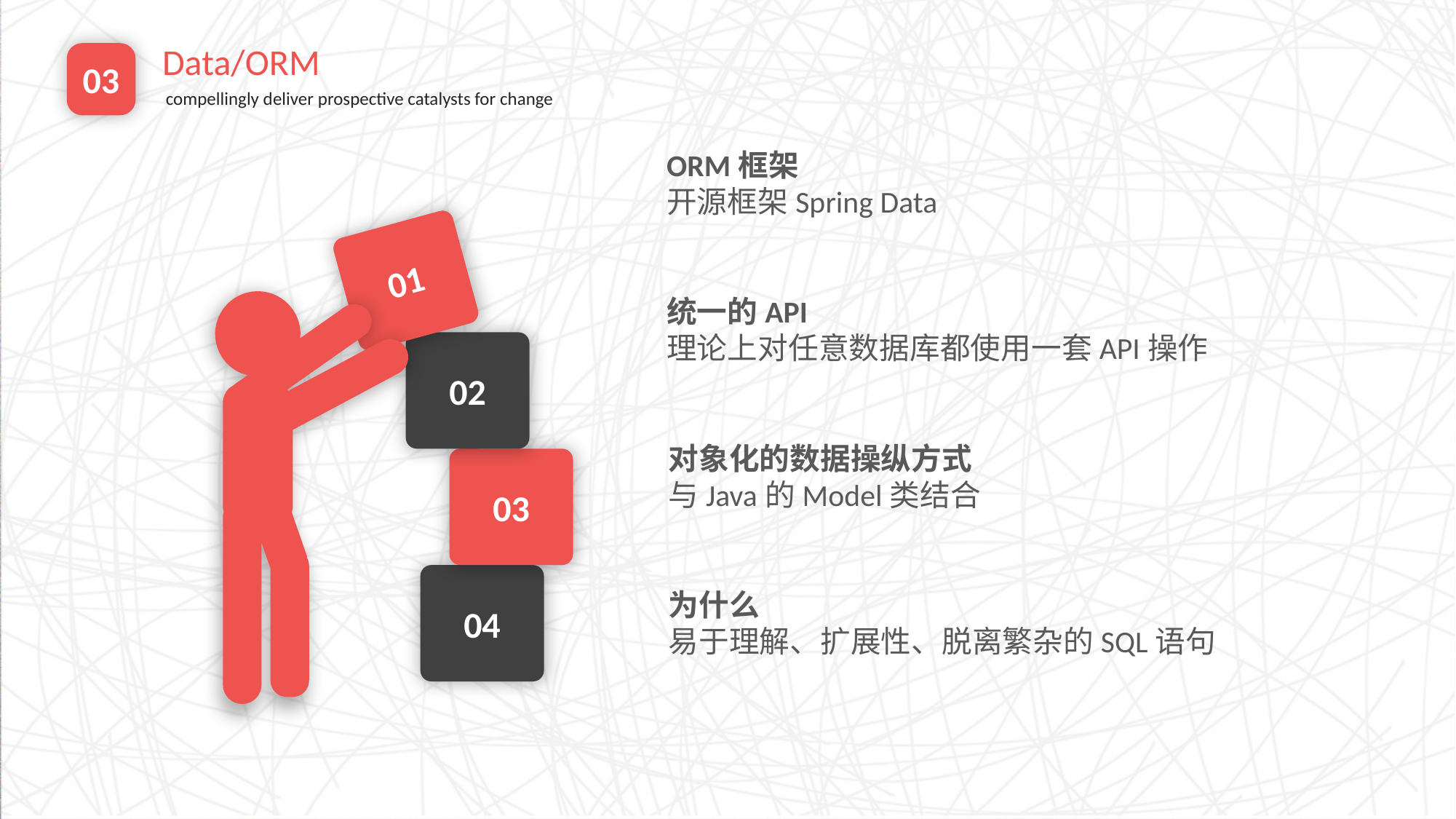

Data/ORM
compellingly deliver prospective catalysts for change
03
ORM框架
开源框架Spring Data
e7d195523061f1c0205959036996ad55c215b892a7aac5c0B9ADEF7896FB48F2EF97163A2DE1401E1875DEDC438B7864AD24CA23553DBBBD975DAF4CAD4A2592689FFB6CEE59FFA55B2702D0E5EE29CDFC0DD98BC7D6A39AC4E055256EE11BBEDCDB7C9722D66262996B68DE860BD3C77EBCAECB599909EC0E07B61811075331ABCDE6990254B8C8
01
统一的API
理论上对任意数据库都使用一套API操作

02
对象化的数据操纵方式
与Java的Model类结合
03
为什么
易于理解、扩展性、脱离繁杂的SQL语句
04